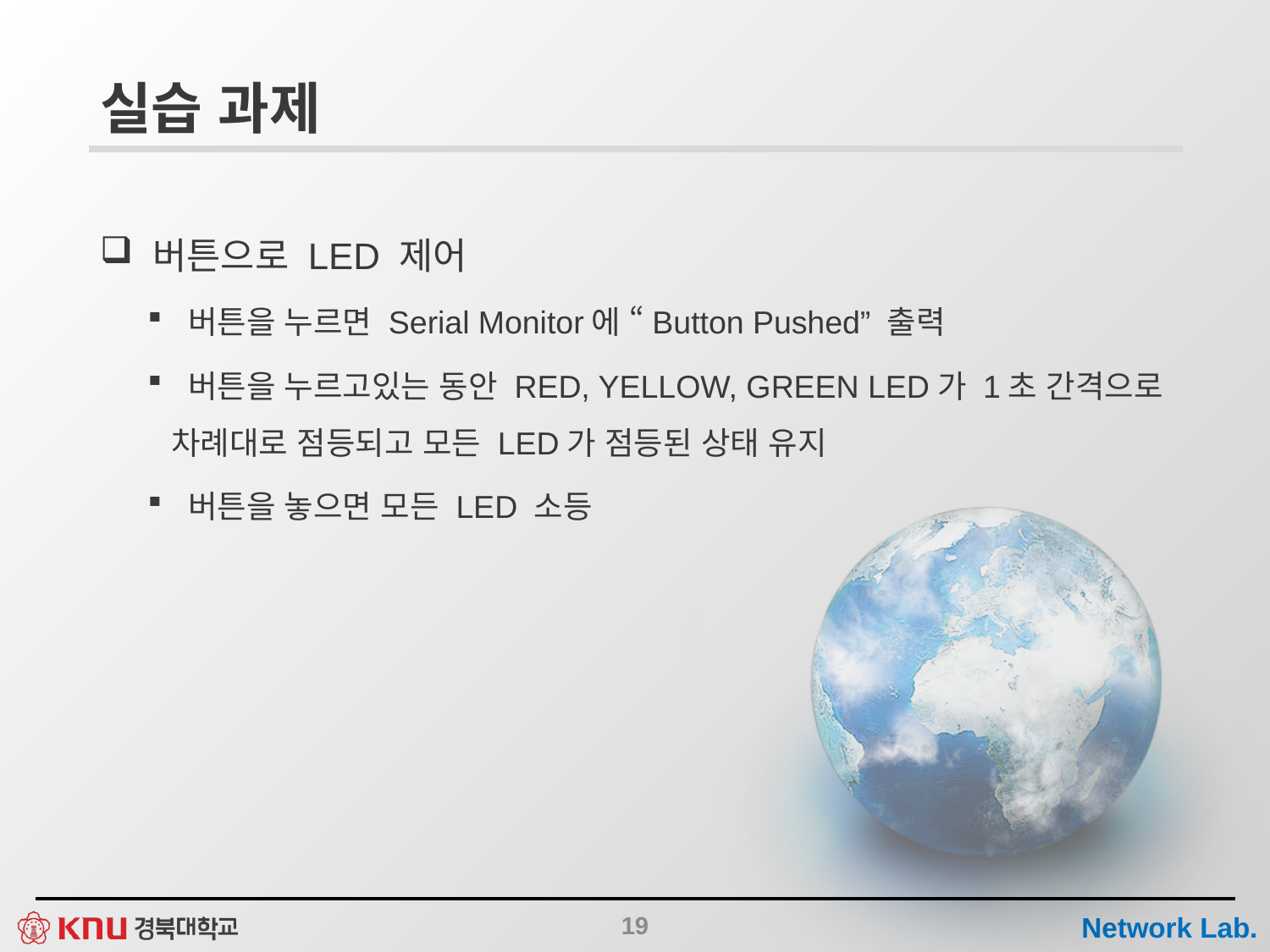

# 실습 과제
 버튼으로 LED 제어
 버튼을 누르면 Serial Monitor에 “Button Pushed” 출력
 버튼을 누르고있는 동안 RED, YELLOW, GREEN LED가 1초 간격으로 차례대로 점등되고 모든 LED가 점등된 상태 유지
 버튼을 놓으면 모든 LED 소등

19